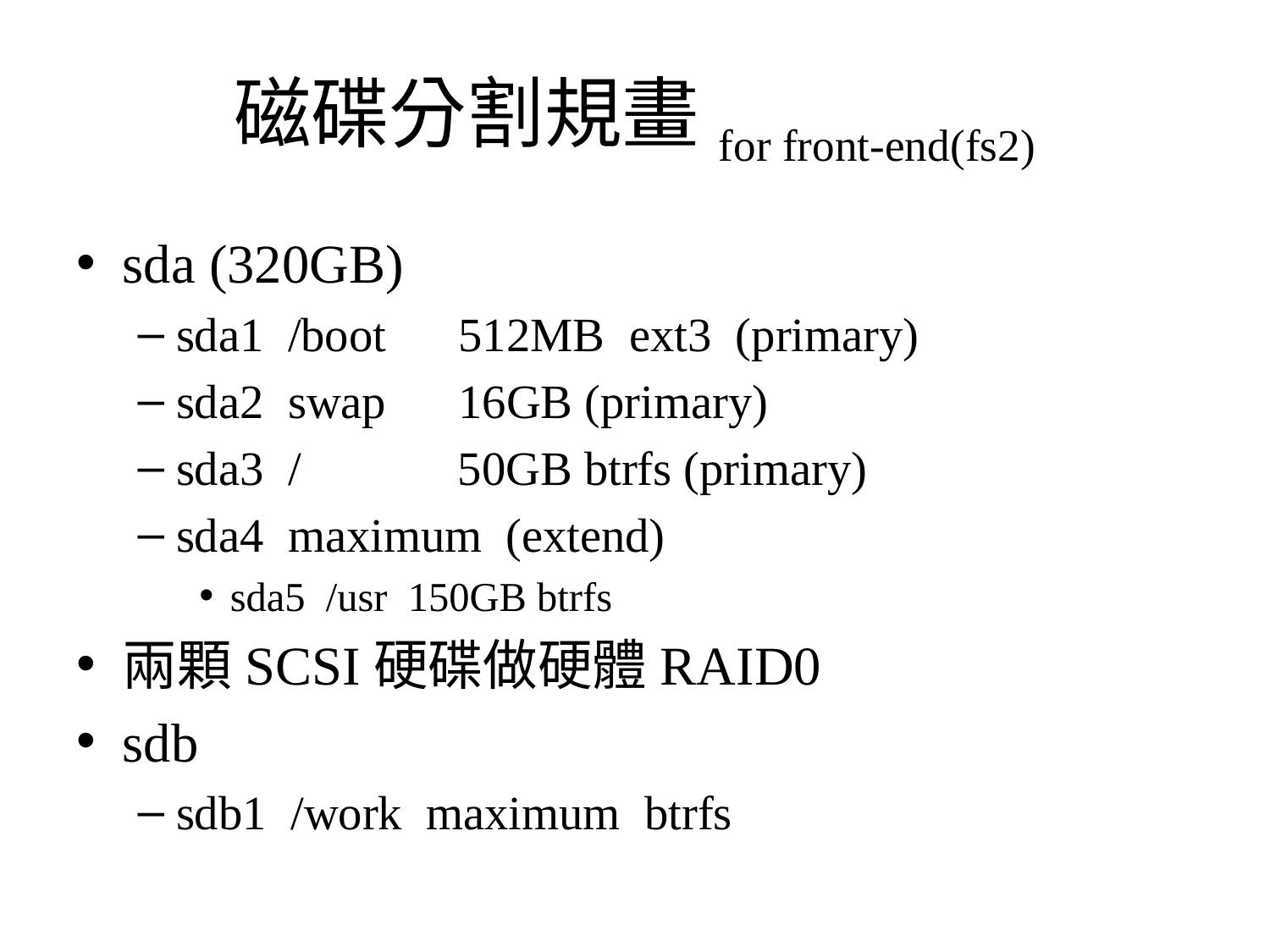

# 磁碟分割規畫for front-end(fs2)
sda (320GB)
sda1  /boot      512MB  ext3  (primary)
sda2  swap      16GB (primary)
sda3  /             50GB btrfs (primary)
sda4  maximum  (extend)
sda5  /usr  150GB btrfs
兩顆SCSI硬碟做硬體RAID0
sdb
sdb1  /work  maximum  btrfs